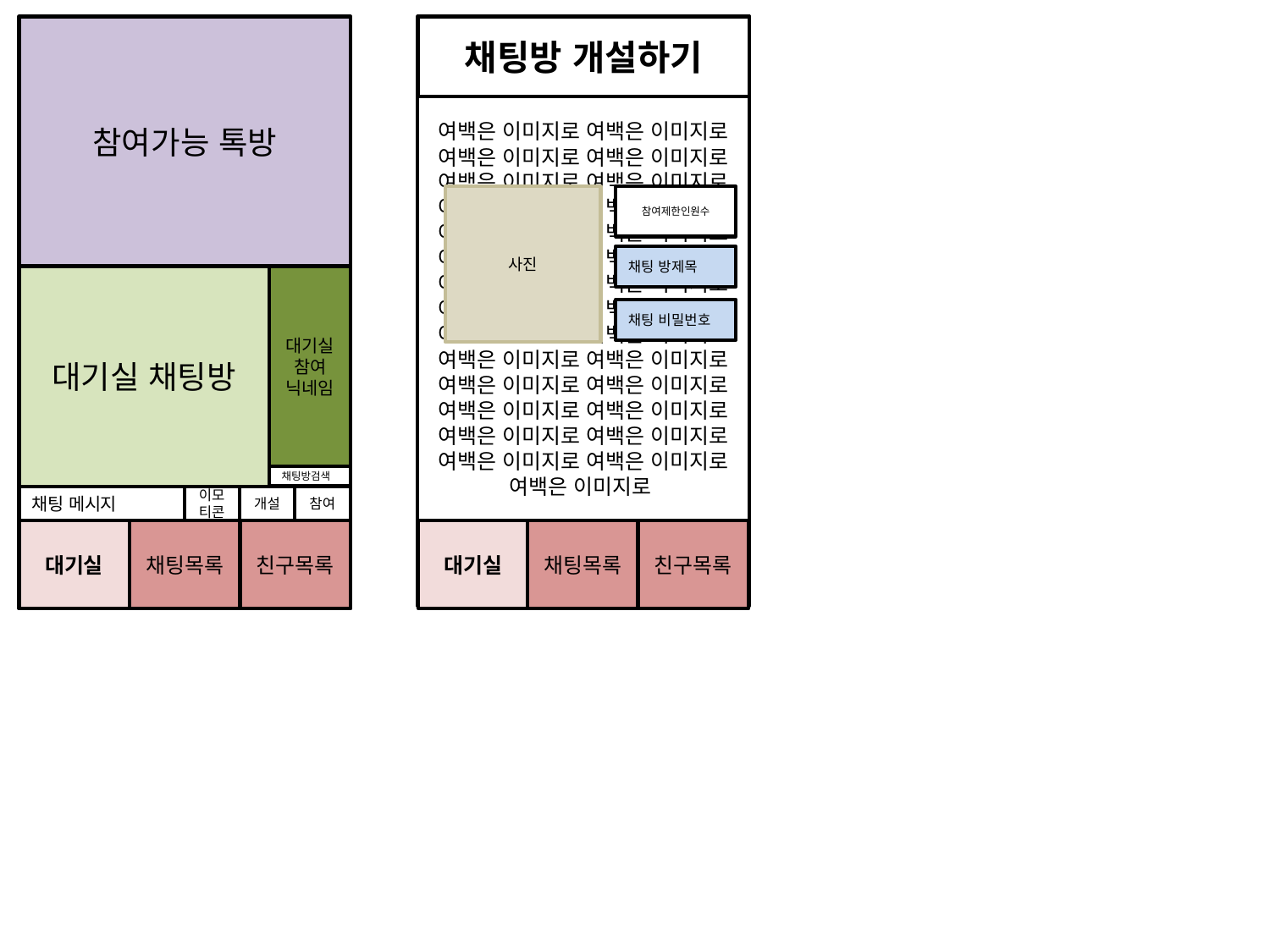

참여가능 톡방

채팅방 개설하기

여백은 이미지로 여백은 이미지로 여백은 이미지로 여백은 이미지로 여백은 이미지로 여백은 이미지로 여백은 이미지로 여백은 이미지로 여백은 이미지로 여백은 이미지로 여백은 이미지로 여백은 이미지로 여백은 이미지로 여백은 이미지로 여백은 이미지로 여백은 이미지로 여백은 이미지로 여백은 이미지로 여백은 이미지로 여백은 이미지로 여백은 이미지로 여백은 이미지로 여백은 이미지로 여백은 이미지로 여백은 이미지로 여백은 이미지로 여백은 이미지로 여백은 이미지로 여백은 이미지로
사진
참여제한인원수
채팅 방제목
대기실
참여
닉네임
대기실 채팅방
채팅 비밀번호
채팅방검색
참여
이모티콘
채팅 메시지
개설
채팅목록
대기실
친구목록
채팅목록
대기실
친구목록